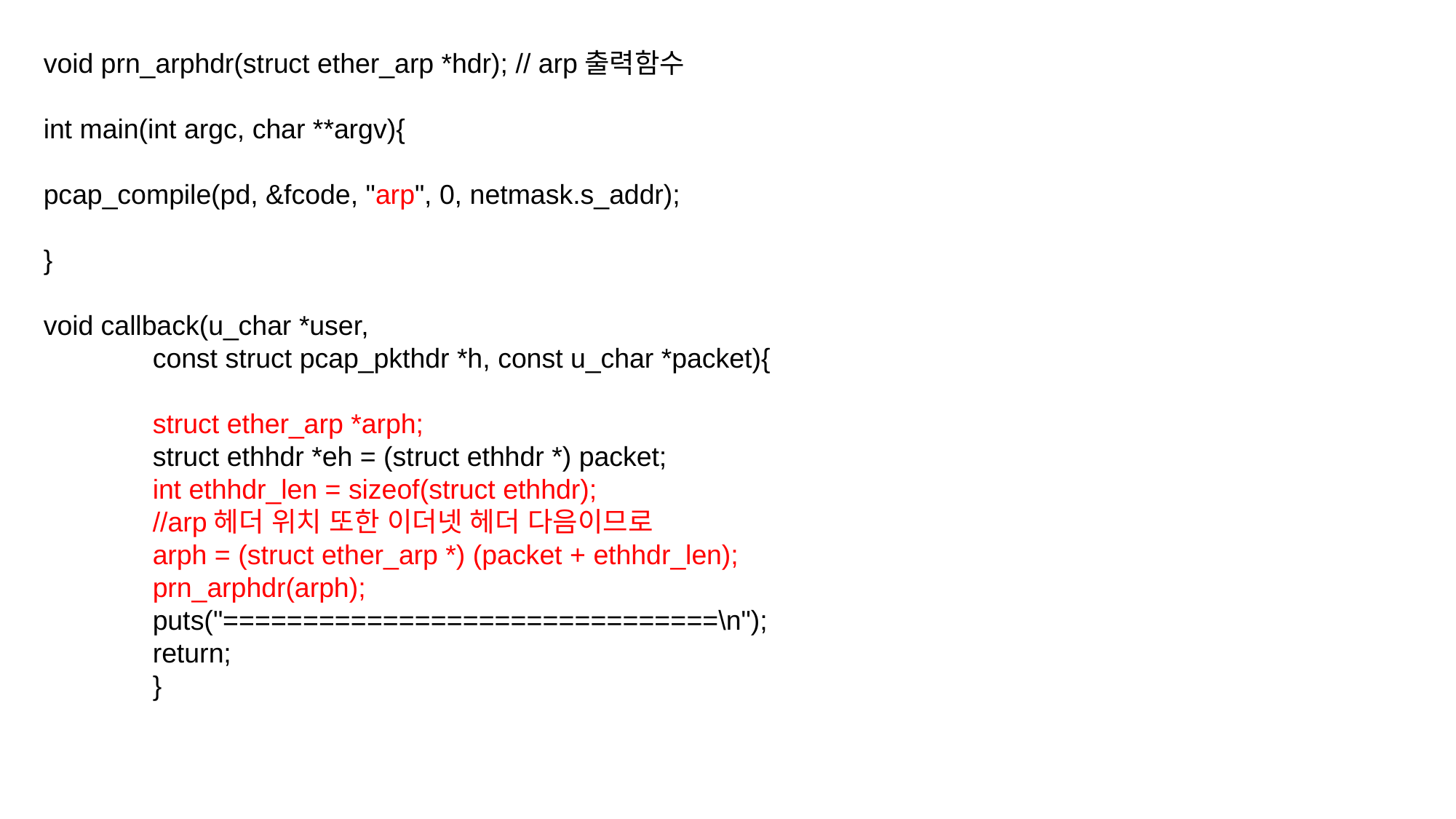

void prn_arphdr(struct ether_arp *hdr); // arp출력함수

int main(int argc, char **argv){

pcap_compile(pd, &fcode, "arp", 0, netmask.s_addr);

}

void callback(u_char *user,
	const struct pcap_pkthdr *h, const u_char *packet){

	struct ether_arp *arph;
	struct ethhdr *eh = (struct ethhdr *) packet;
	int ethhdr_len = sizeof(struct ethhdr);
	//arp헤더 위치 또한 이더넷 헤더 다음이므로
	arph = (struct ether_arp *) (packet + ethhdr_len);
	prn_arphdr(arph);
	puts("===============================\n");
	return;
	}